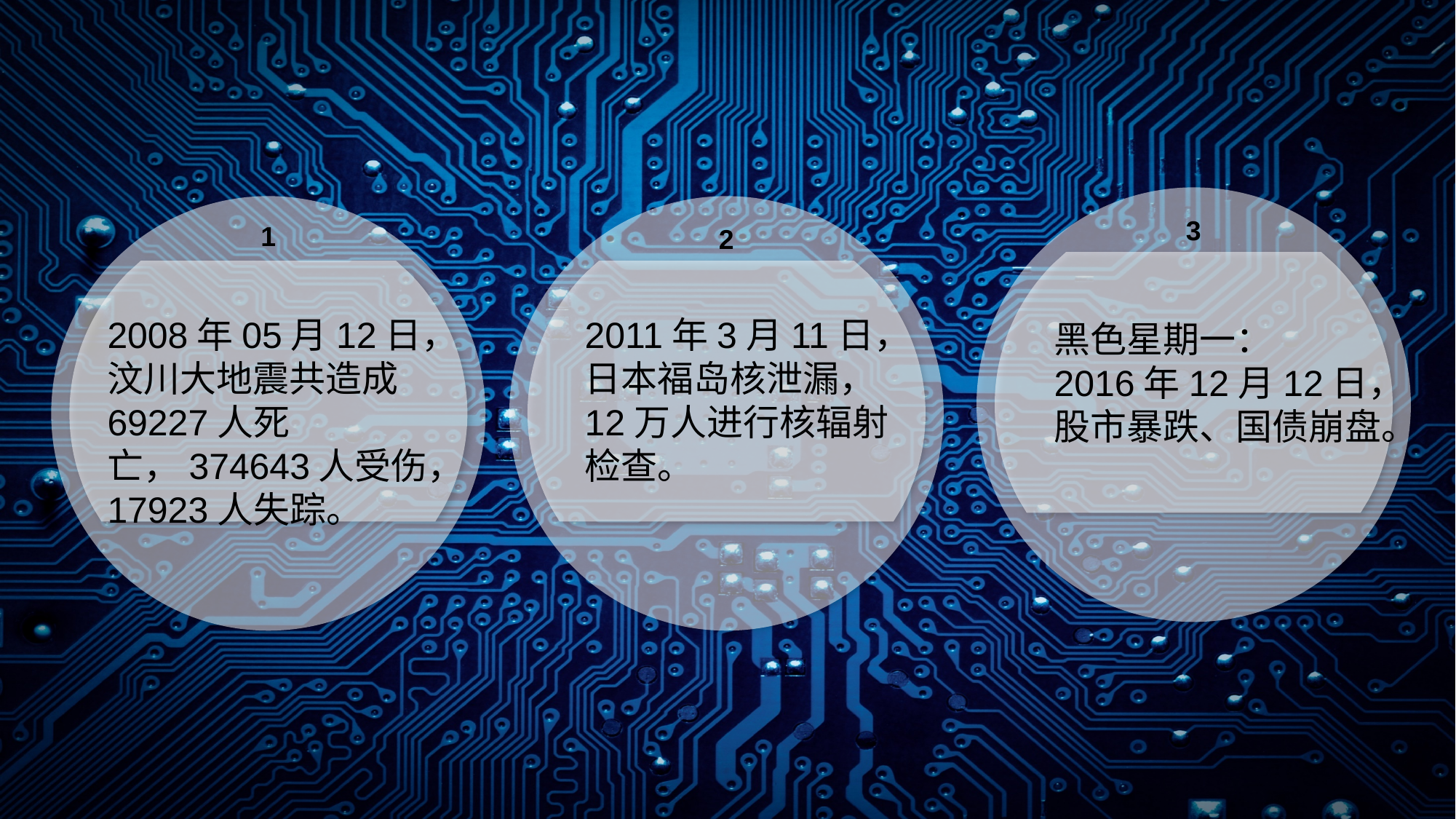

3

2

1

### Chart

| Category |
|---|
2008年05月12日，
汶川大地震共造成69227人死亡，374643人受伤，17923人失踪。
2011年3月11日，
日本福岛核泄漏，
12万人进行核辐射检查。
黑色星期一：
2016年12月12日，
股市暴跌、国债崩盘。